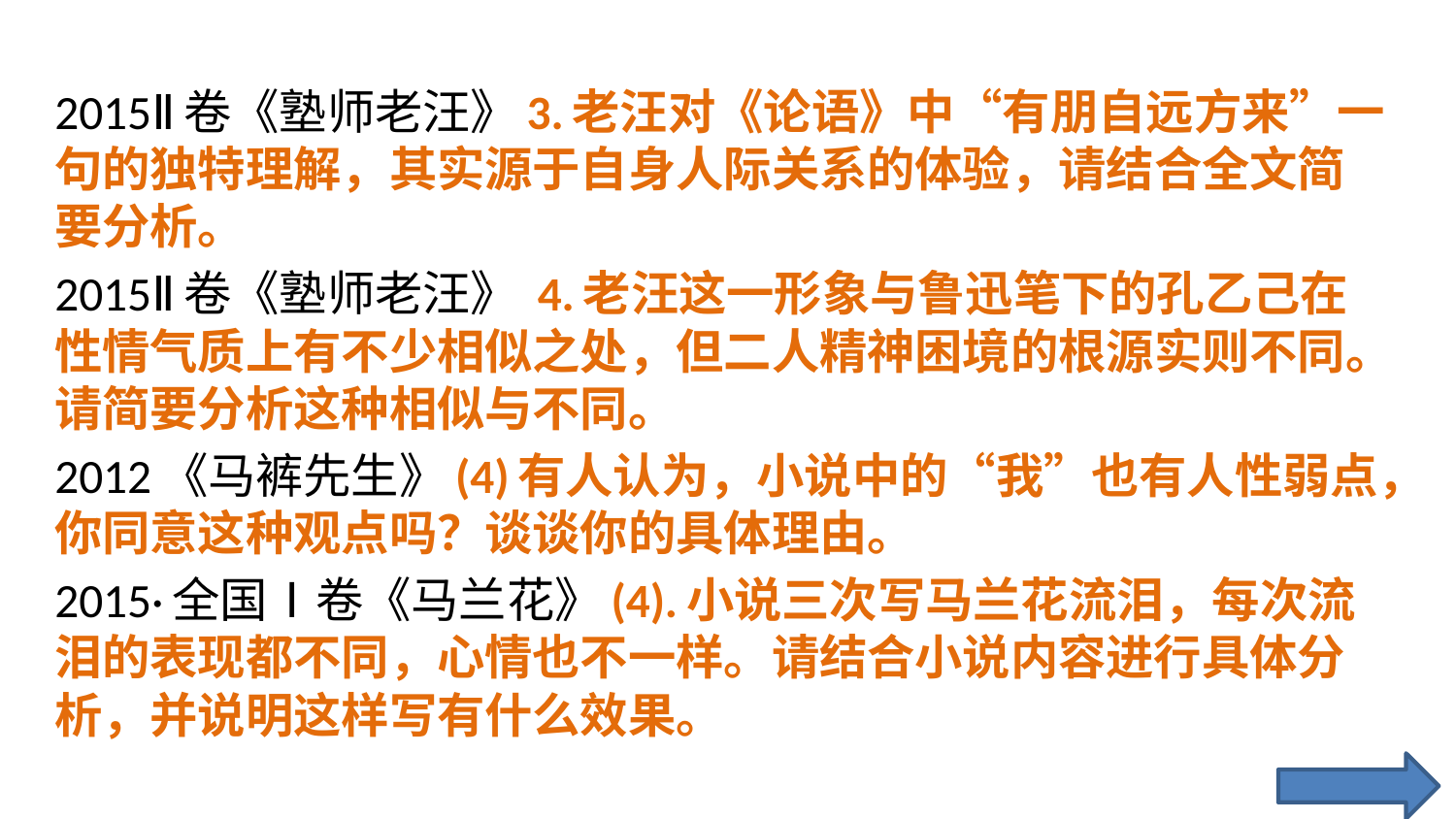

2015Ⅱ卷《塾师老汪》3.老汪对《论语》中“有朋自远方来”一句的独特理解，其实源于自身人际关系的体验，请结合全文简要分析。
2015Ⅱ卷《塾师老汪》 4.老汪这一形象与鲁迅笔下的孔乙己在性情气质上有不少相似之处，但二人精神困境的根源实则不同。请简要分析这种相似与不同。
2012《马裤先生》(4)有人认为，小说中的“我”也有人性弱点，你同意这种观点吗？谈谈你的具体理由。
2015·全国Ⅰ卷《马兰花》(4).小说三次写马兰花流泪，每次流泪的表现都不同，心情也不一样。请结合小说内容进行具体分析，并说明这样写有什么效果。